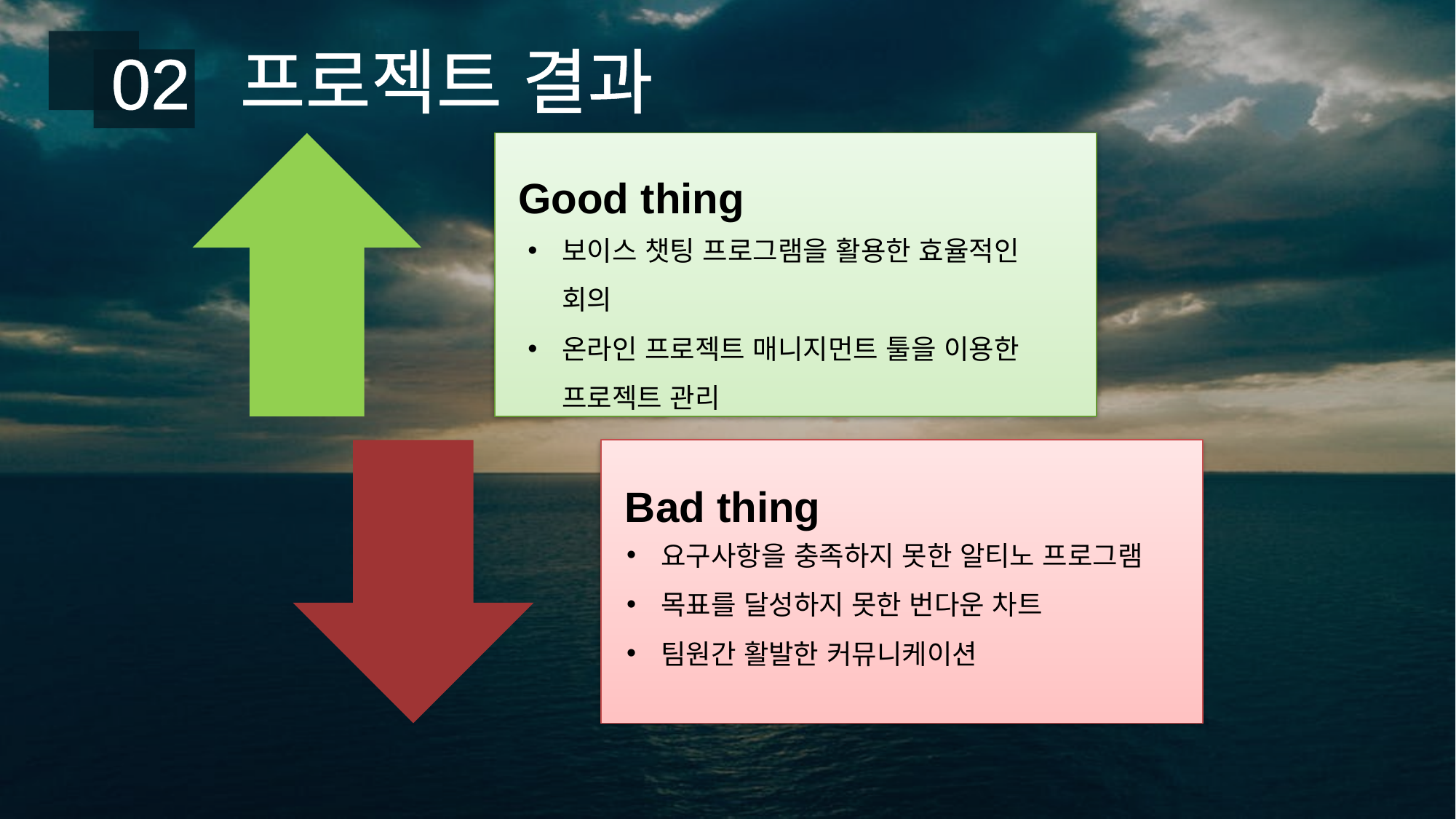

프로젝트 결과
02

Good thing

Bad thing

보이스 챗팅 프로그램을 활용한 효율적인 회의
온라인 프로젝트 매니지먼트 툴을 이용한 프로젝트 관리

요구사항을 충족하지 못한 알티노 프로그램
목표를 달성하지 못한 번다운 차트
팀원간 활발한 커뮤니케이션